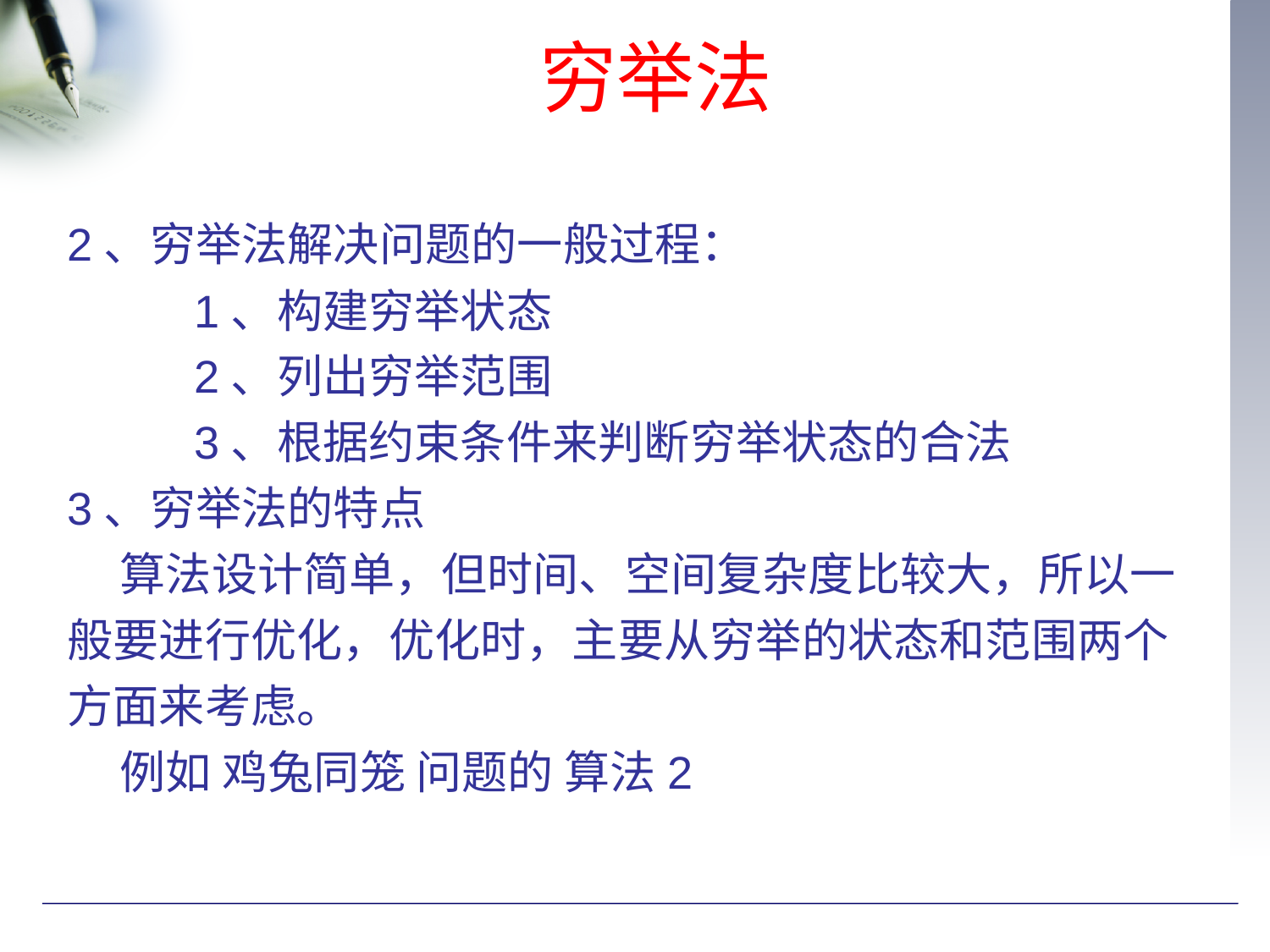

# 穷举法
2、穷举法解决问题的一般过程：
	1、构建穷举状态
	2、列出穷举范围
	3、根据约束条件来判断穷举状态的合法
3、穷举法的特点
    算法设计简单，但时间、空间复杂度比较大，所以一般要进行优化，优化时，主要从穷举的状态和范围两个方面来考虑。
    例如 鸡兔同笼 问题的 算法2